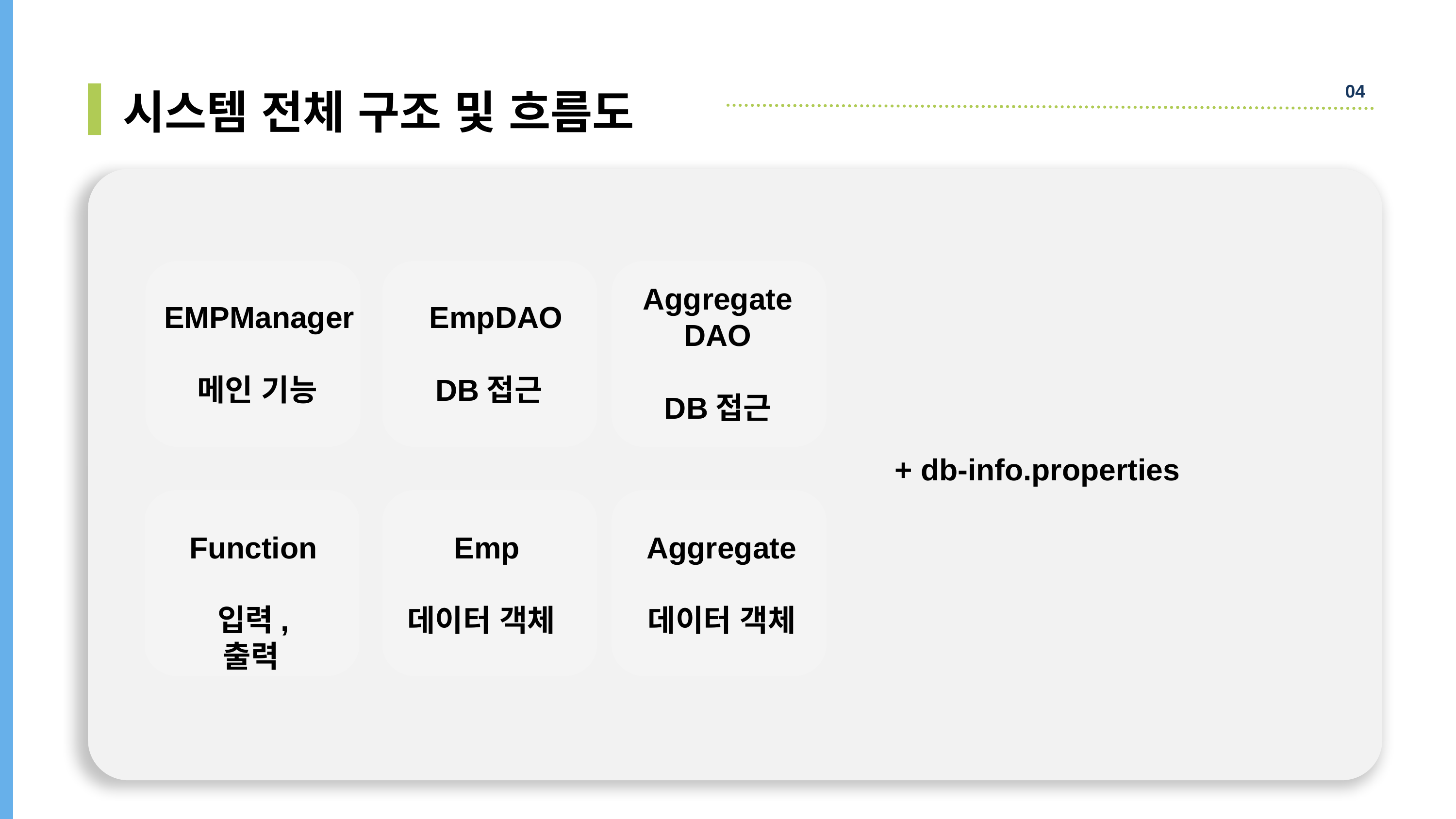

04
시스템 전체 구조 및 흐름도

EMPManager

메인 기능

EmpDAO

DB접근

AggregateDAO

DB접근

+ db-info.properties

Function

입력, 출력

Emp

데이터 객체

Aggregate

데이터 객체